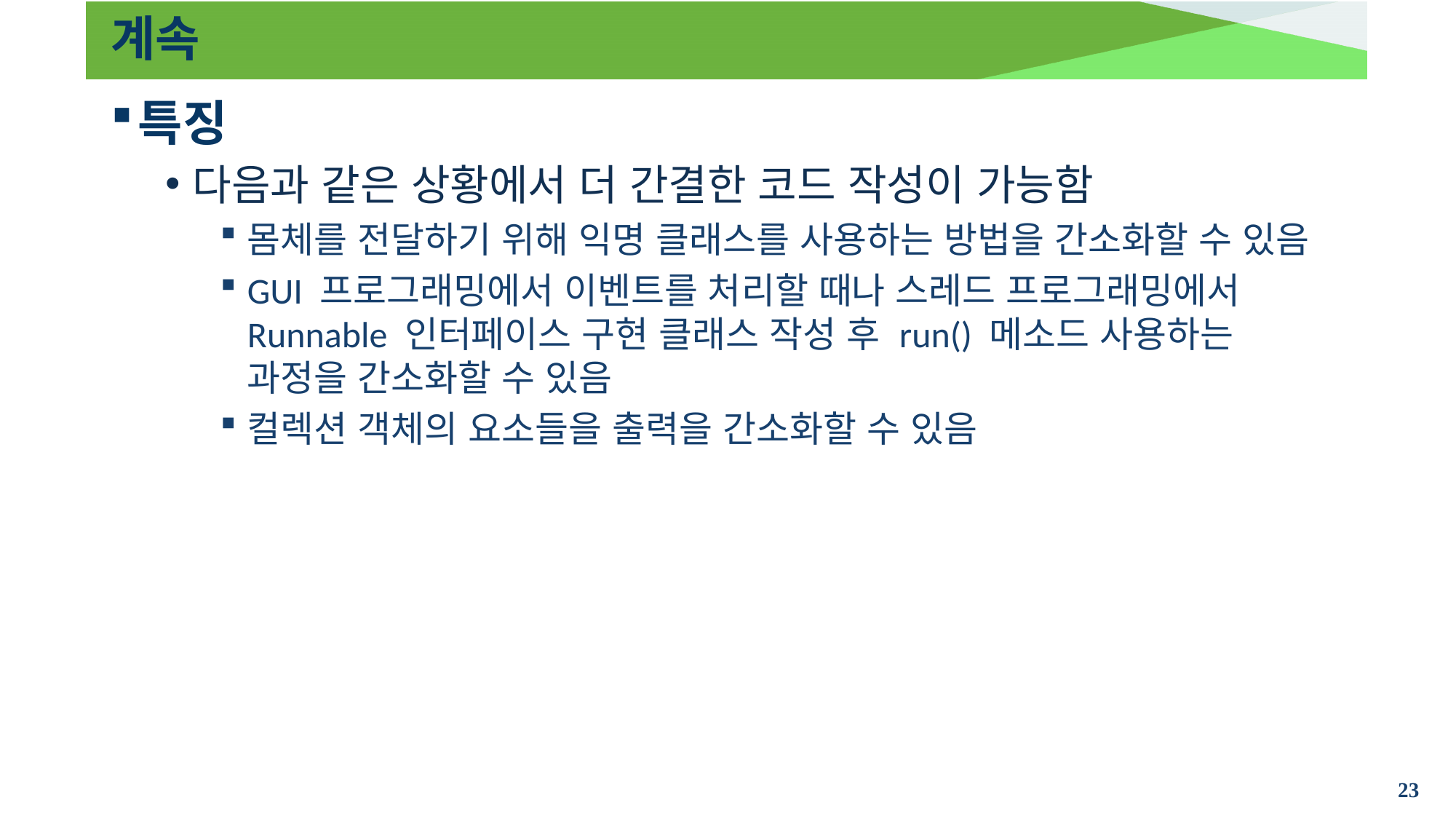

# 계속
특징
다음과 같은 상황에서 더 간결한 코드 작성이 가능함
몸체를 전달하기 위해 익명 클래스를 사용하는 방법을 간소화할 수 있음
GUI 프로그래밍에서 이벤트를 처리할 때나 스레드 프로그래밍에서 Runnable 인터페이스 구현 클래스 작성 후 run() 메소드 사용하는 과정을 간소화할 수 있음
컬렉션 객체의 요소들을 출력을 간소화할 수 있음
23